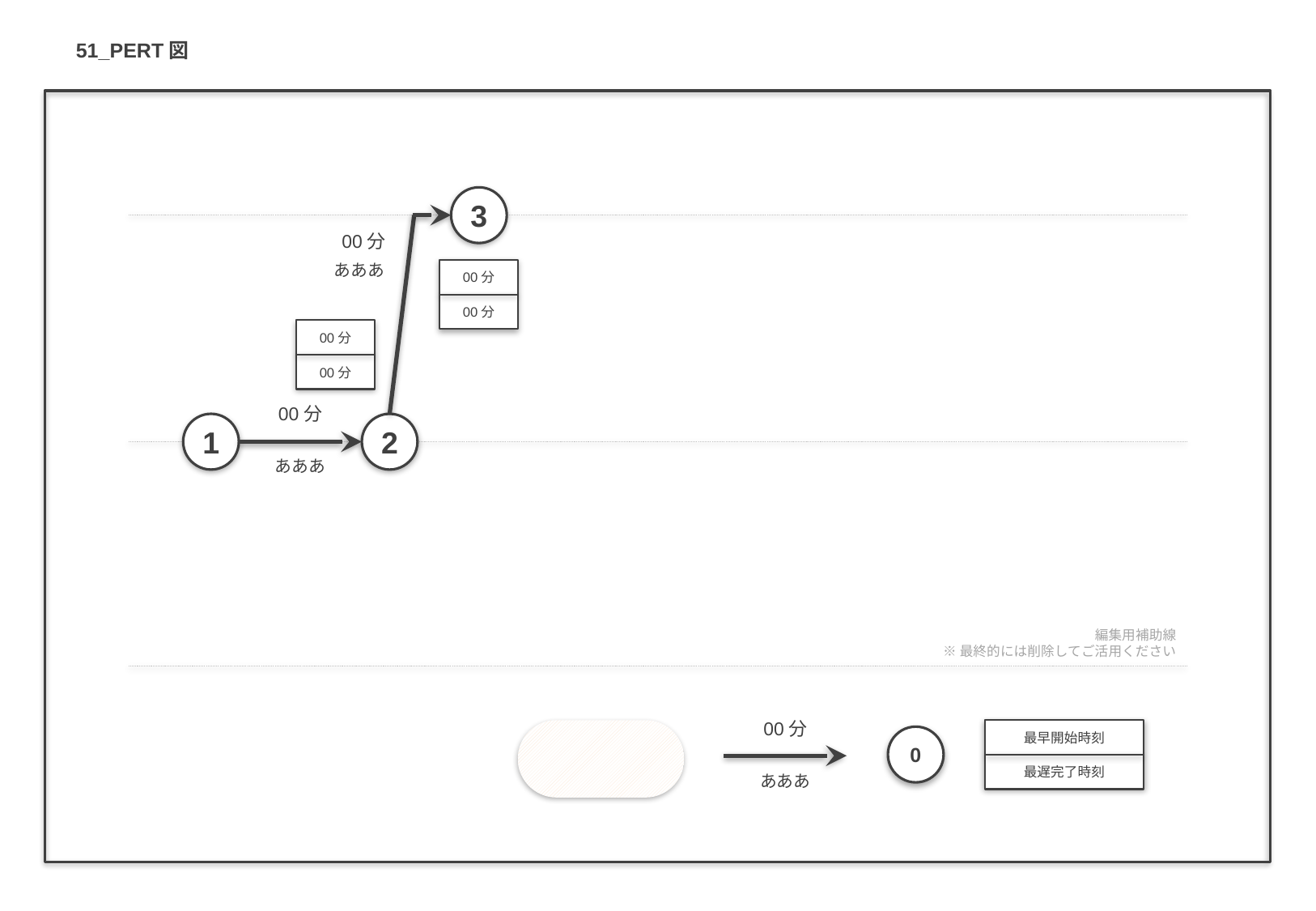

51_PERT図

3
00分
あああ

00分
00分

00分
00分
00分
あああ

1

2
編集用補助線
※最終的には削除してご活用ください
00分
あああ

最早開始時刻
最遅完了時刻

0